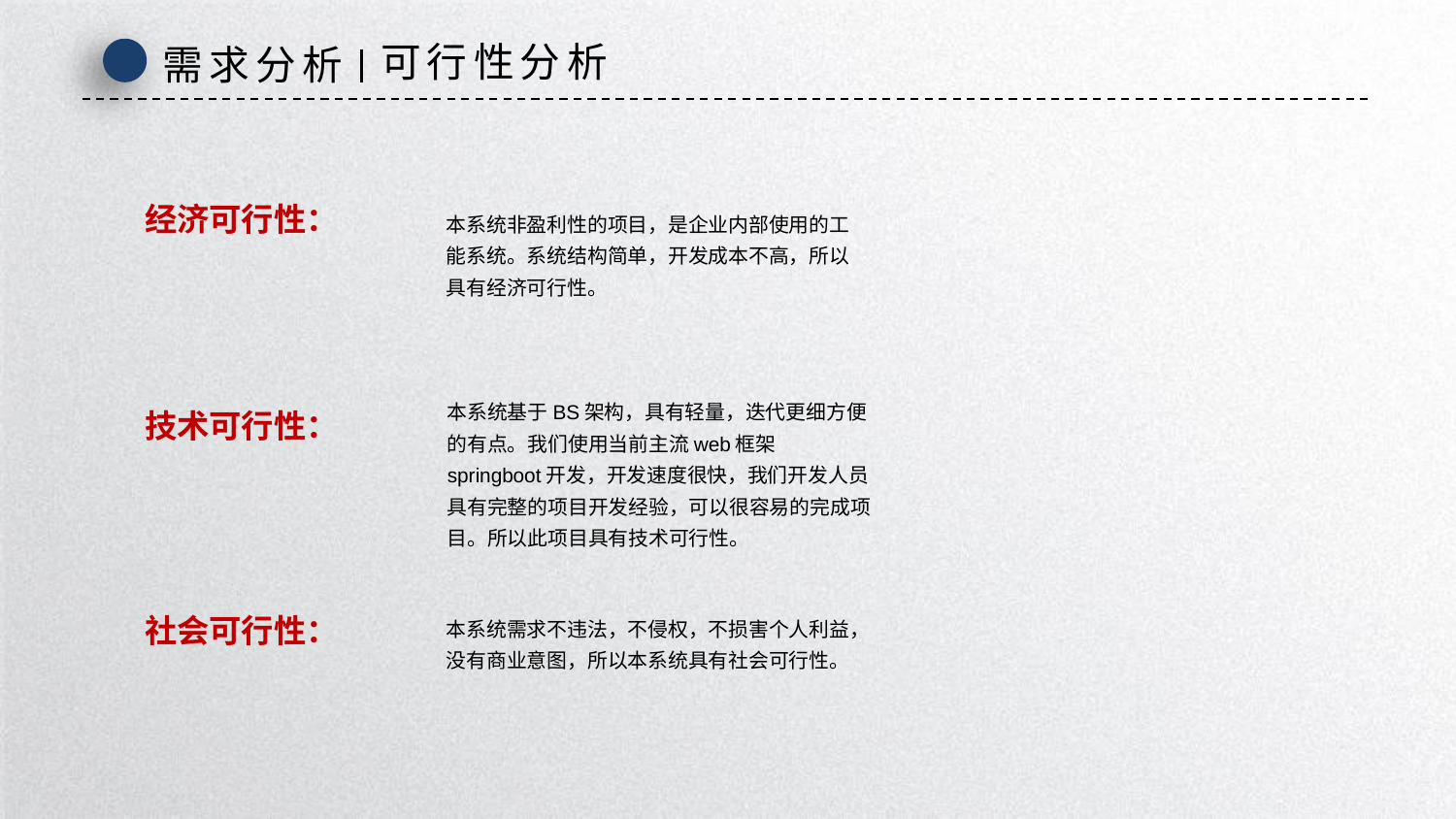

可行性分析
需求分析

经济可行性：
本系统非盈利性的项目，是企业内部使用的工能系统。系统结构简单，开发成本不高，所以具有经济可行性。
本系统基于BS架构，具有轻量，迭代更细方便的有点。我们使用当前主流web框架springboot开发，开发速度很快，我们开发人员具有完整的项目开发经验，可以很容易的完成项目。所以此项目具有技术可行性。
技术可行性：
本系统需求不违法，不侵权，不损害个人利益，没有商业意图，所以本系统具有社会可行性。
社会可行性：
延时符